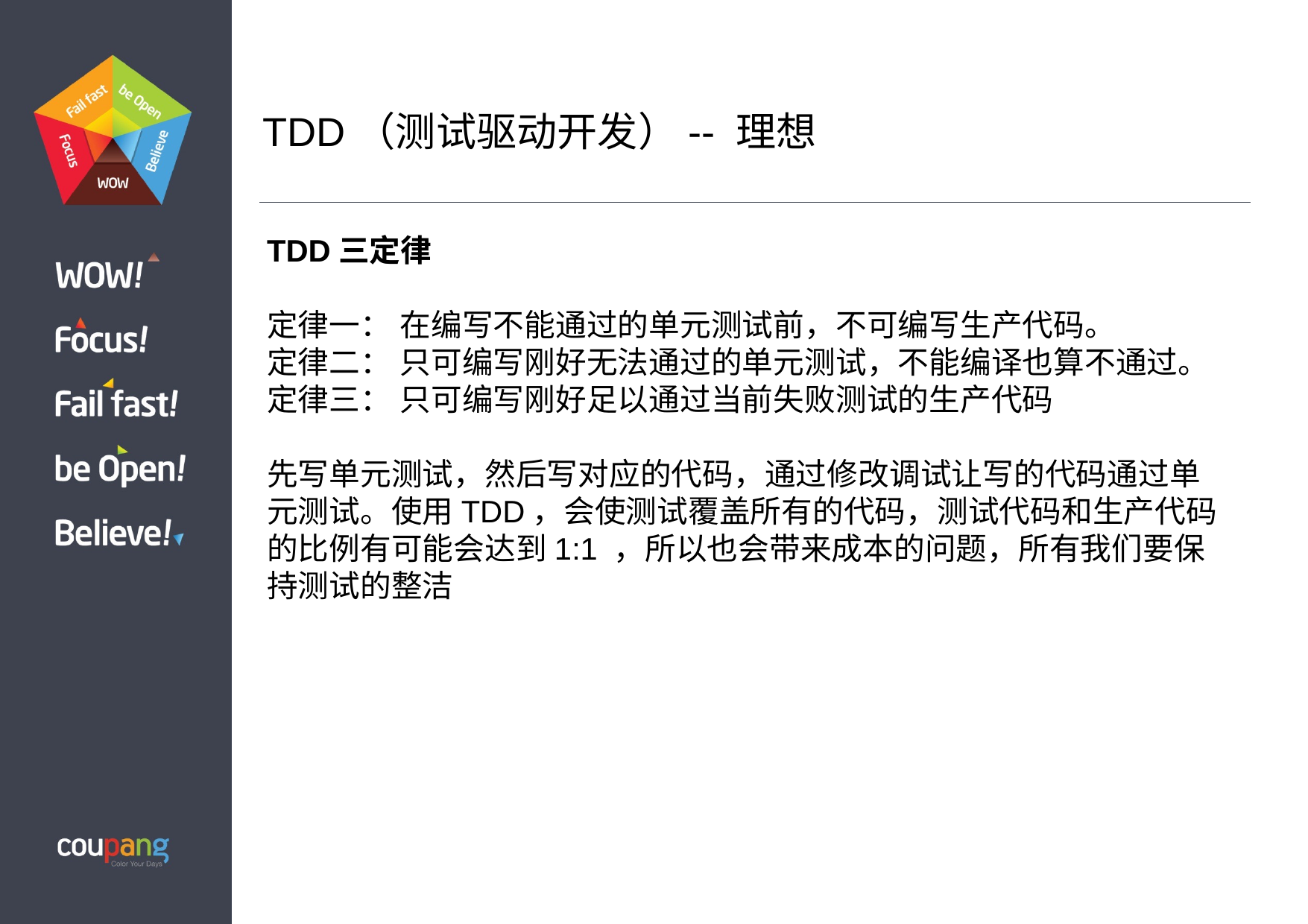

# TDD（测试驱动开发）-- 理想
TDD三定律
定律一： 在编写不能通过的单元测试前，不可编写生产代码。 
定律二： 只可编写刚好无法通过的单元测试，不能编译也算不通过。 
定律三： 只可编写刚好足以通过当前失败测试的生产代码

先写单元测试，然后写对应的代码，通过修改调试让写的代码通过单元测试。使用TDD，会使测试覆盖所有的代码，测试代码和生产代码的比例有可能会达到1:1 ，所以也会带来成本的问题，所有我们要保持测试的整洁